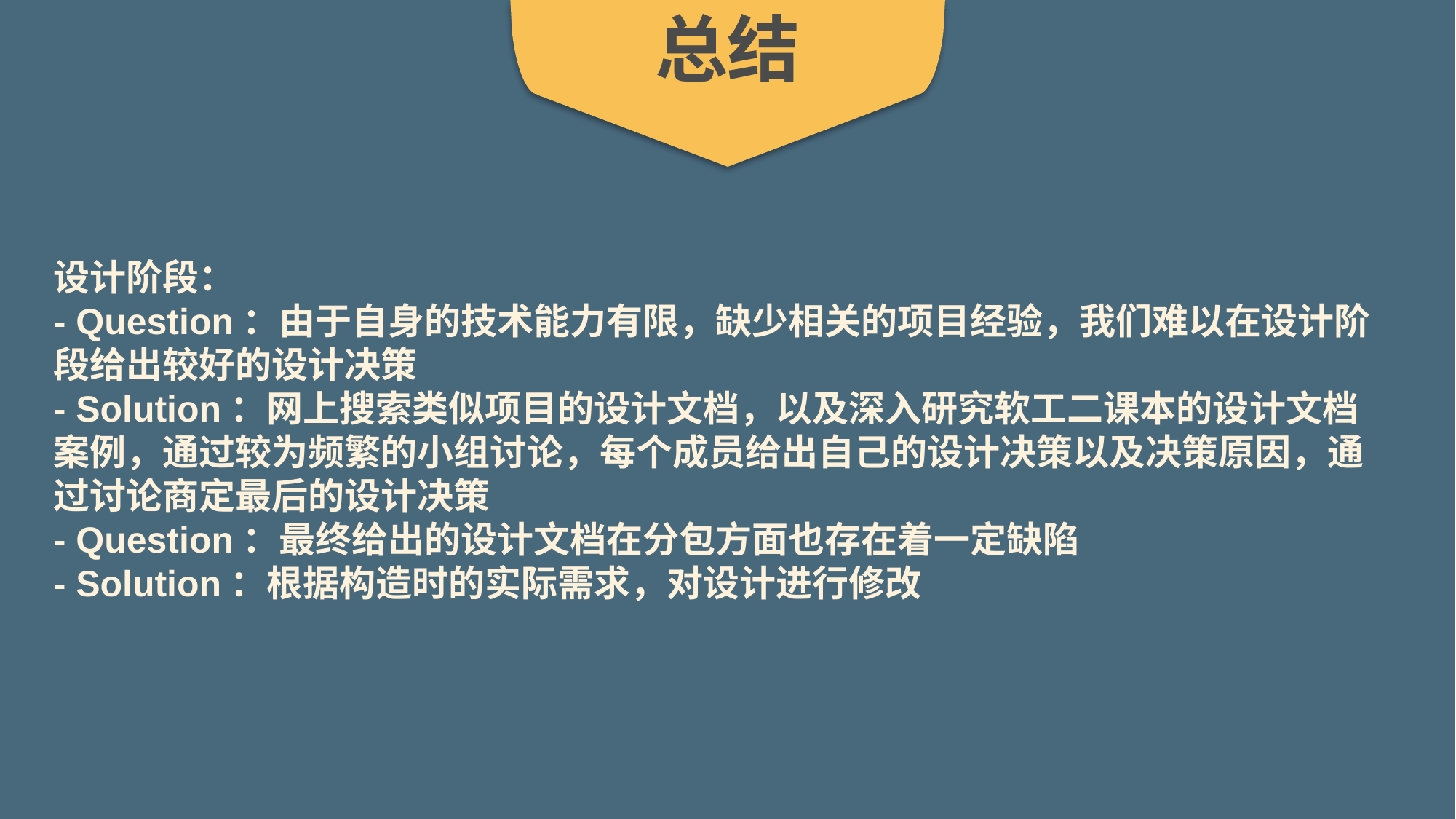

总结
设计阶段：
- Question：由于自身的技术能力有限，缺少相关的项目经验，我们难以在设计阶段给出较好的设计决策
- Solution：网上搜索类似项目的设计文档，以及深入研究软工二课本的设计文档案例，通过较为频繁的小组讨论，每个成员给出自己的设计决策以及决策原因，通过讨论商定最后的设计决策
- Question：最终给出的设计文档在分包方面也存在着一定缺陷
- Solution：根据构造时的实际需求，对设计进行修改